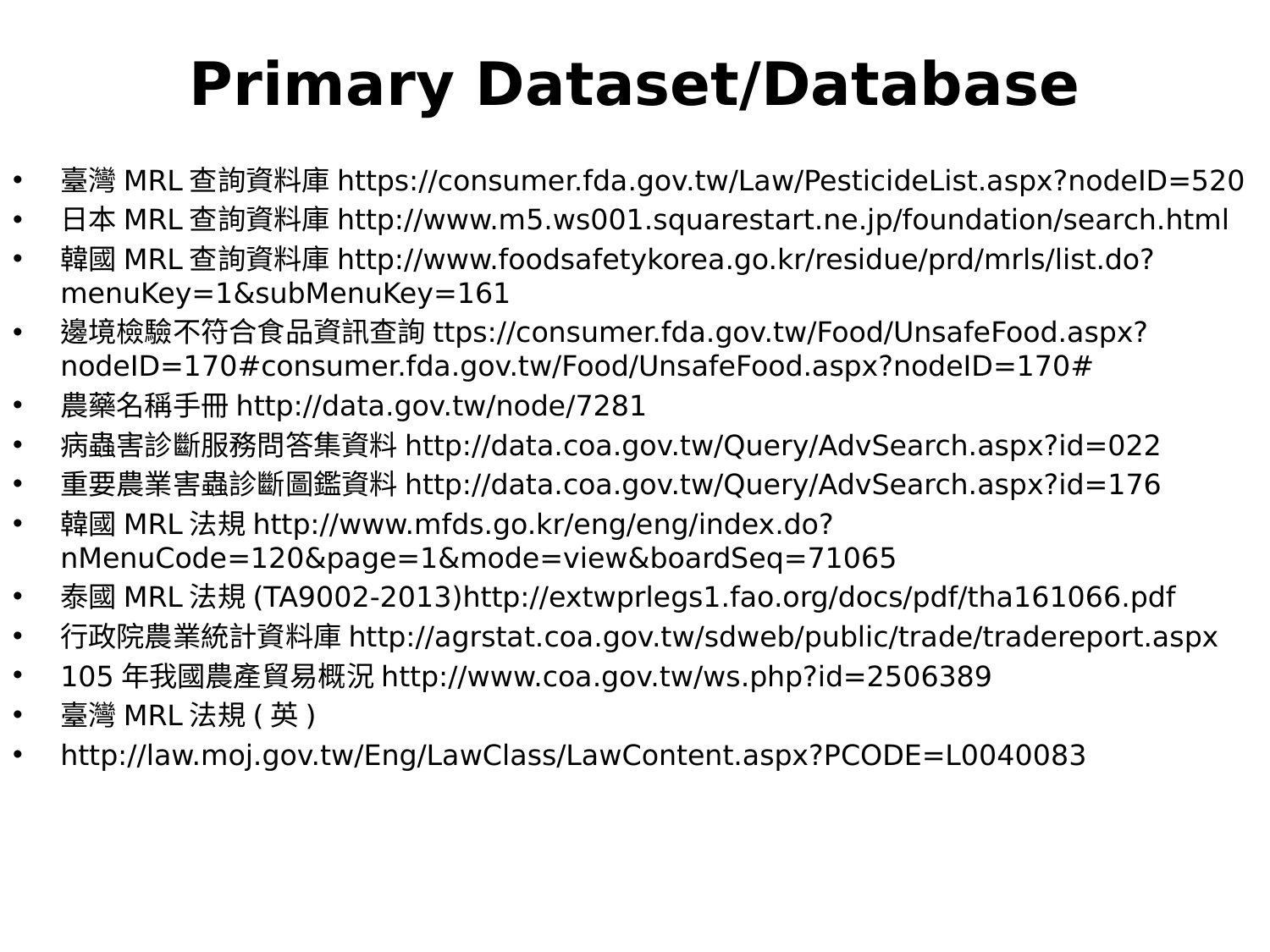

# Primary Dataset/Database
臺灣MRL查詢資料庫https://consumer.fda.gov.tw/Law/PesticideList.aspx?nodeID=520
日本MRL查詢資料庫http://www.m5.ws001.squarestart.ne.jp/foundation/search.html
韓國MRL查詢資料庫http://www.foodsafetykorea.go.kr/residue/prd/mrls/list.do?menuKey=1&subMenuKey=161
邊境檢驗不符合食品資訊查詢ttps://consumer.fda.gov.tw/Food/UnsafeFood.aspx?nodeID=170#consumer.fda.gov.tw/Food/UnsafeFood.aspx?nodeID=170#
農藥名稱手冊http://data.gov.tw/node/7281
病蟲害診斷服務問答集資料http://data.coa.gov.tw/Query/AdvSearch.aspx?id=022
重要農業害蟲診斷圖鑑資料http://data.coa.gov.tw/Query/AdvSearch.aspx?id=176
韓國MRL法規http://www.mfds.go.kr/eng/eng/index.do?nMenuCode=120&page=1&mode=view&boardSeq=71065
泰國MRL法規(TA9002-2013)http://extwprlegs1.fao.org/docs/pdf/tha161066.pdf
行政院農業統計資料庫http://agrstat.coa.gov.tw/sdweb/public/trade/tradereport.aspx
105年我國農產貿易概況http://www.coa.gov.tw/ws.php?id=2506389
臺灣MRL法規(英)
http://law.moj.gov.tw/Eng/LawClass/LawContent.aspx?PCODE=L0040083